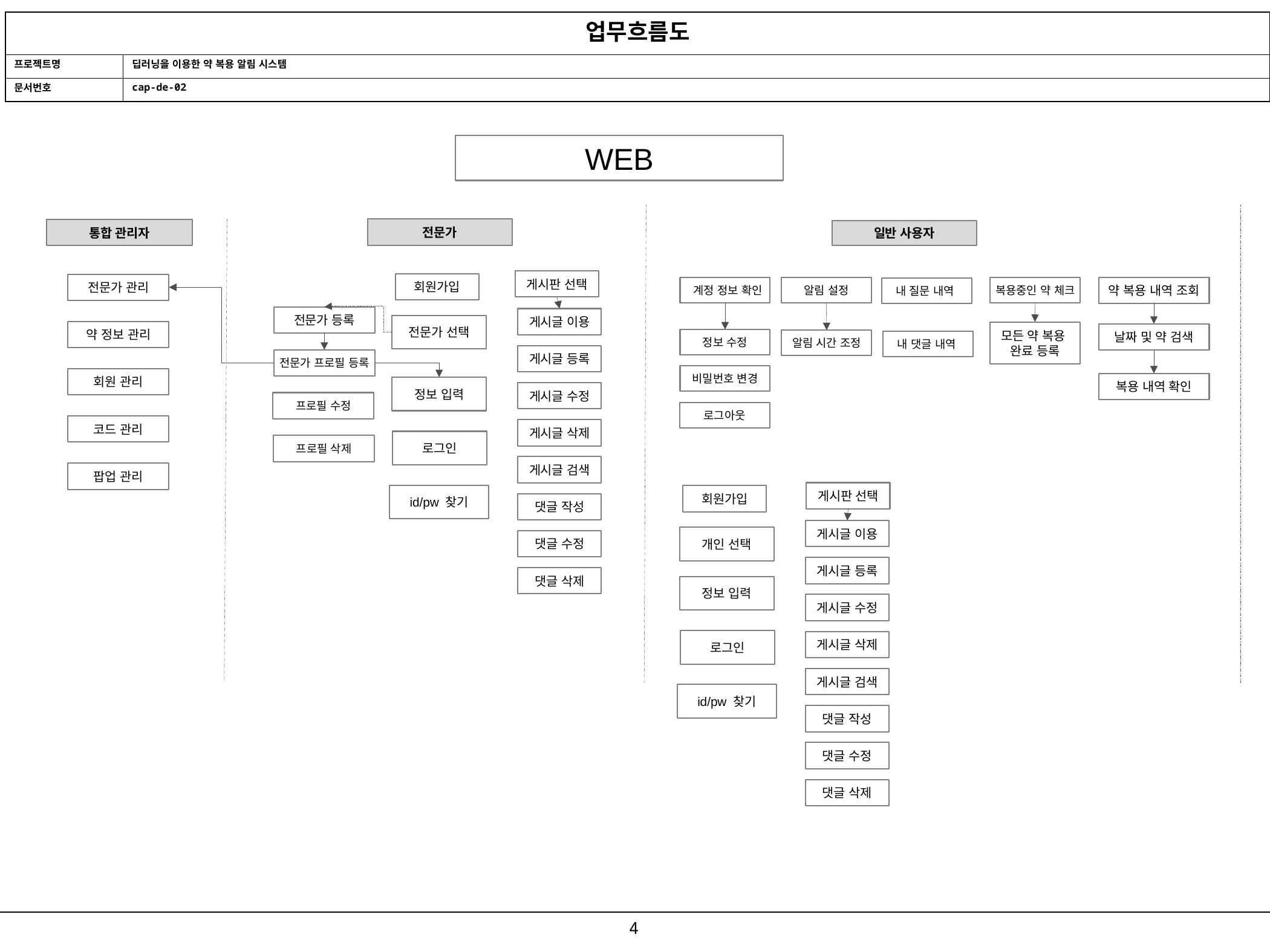

| 업무흐름도 |  |
| --- | --- |
| 프로젝트명 | 딥러닝을 이용한 약 복용 알림 시스템 |
| 문서번호 | cap-de-02 |

WEB
전문가
통합 관리자
일반 사용자
게시판 선택
게시글 이용
게시글 등록
게시글 수정
게시글 삭제
게시글 검색
댓글 작성
댓글 수정
댓글 삭제
회원가입
전문가 관리
 계정 정보 확인
알림 설정
약 복용 내역 조회
복용중인 약 체크
내 질문 내역
전문가 등록
전문가 선택
약 정보 관리
모든 약 복용
완료 등록
날짜 및 약 검색
정보 수정
알림 시간 조정
내 댓글 내역
전문가 프로필 등록
비밀번호 변경
회원 관리
복용 내역 확인
정보 입력
프로필 수정
로그아웃
코드 관리
로그인
프로필 삭제
팝업 관리
게시판 선택
게시글 이용
게시글 등록
게시글 수정
게시글 삭제
게시글 검색
댓글 작성
댓글 수정
댓글 삭제
id/pw 찾기
회원가입
개인 선택
정보 입력
로그인
id/pw 찾기